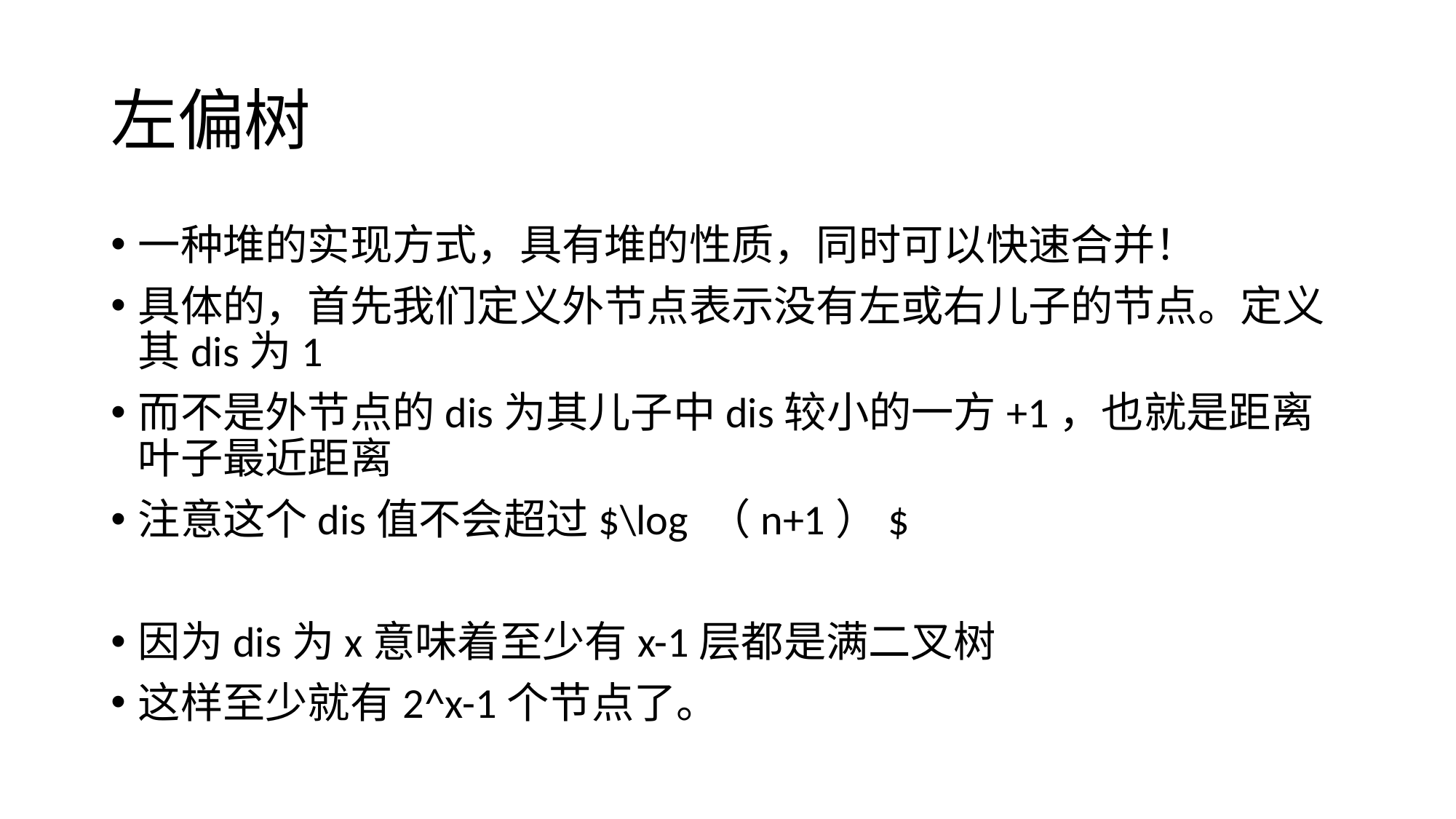

# 左偏树
一种堆的实现方式，具有堆的性质，同时可以快速合并！
具体的，首先我们定义外节点表示没有左或右儿子的节点。定义其dis为1
而不是外节点的dis为其儿子中dis较小的一方+1，也就是距离叶子最近距离
注意这个dis值不会超过$\log （n+1）$

因为dis为x意味着至少有x-1层都是满二叉树
这样至少就有2^x-1个节点了。